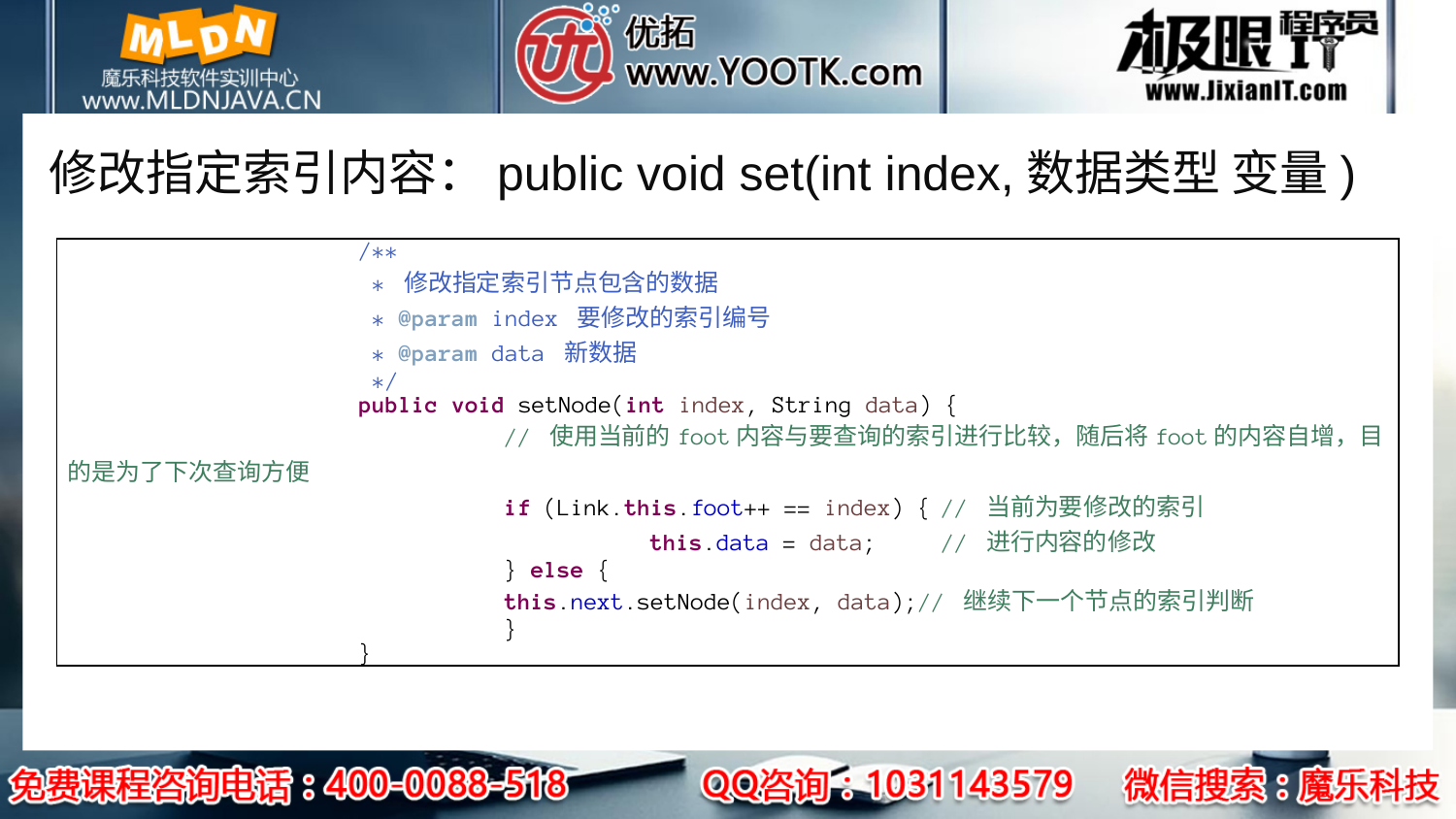

# 修改指定索引内容：public void set(int index,数据类型 变量)
| /\*\* \* 修改指定索引节点包含的数据 \* @param index 要修改的索引编号 \* @param data 新数据 \*/ public void setNode(int index, String data) { // 使用当前的foot内容与要查询的索引进行比较，随后将foot的内容自增，目的是为了下次查询方便 if (Link.this.foot++ == index) { // 当前为要修改的索引 this.data = data; // 进行内容的修改 } else { this.next.setNode(index, data);// 继续下一个节点的索引判断 } } |
| --- |